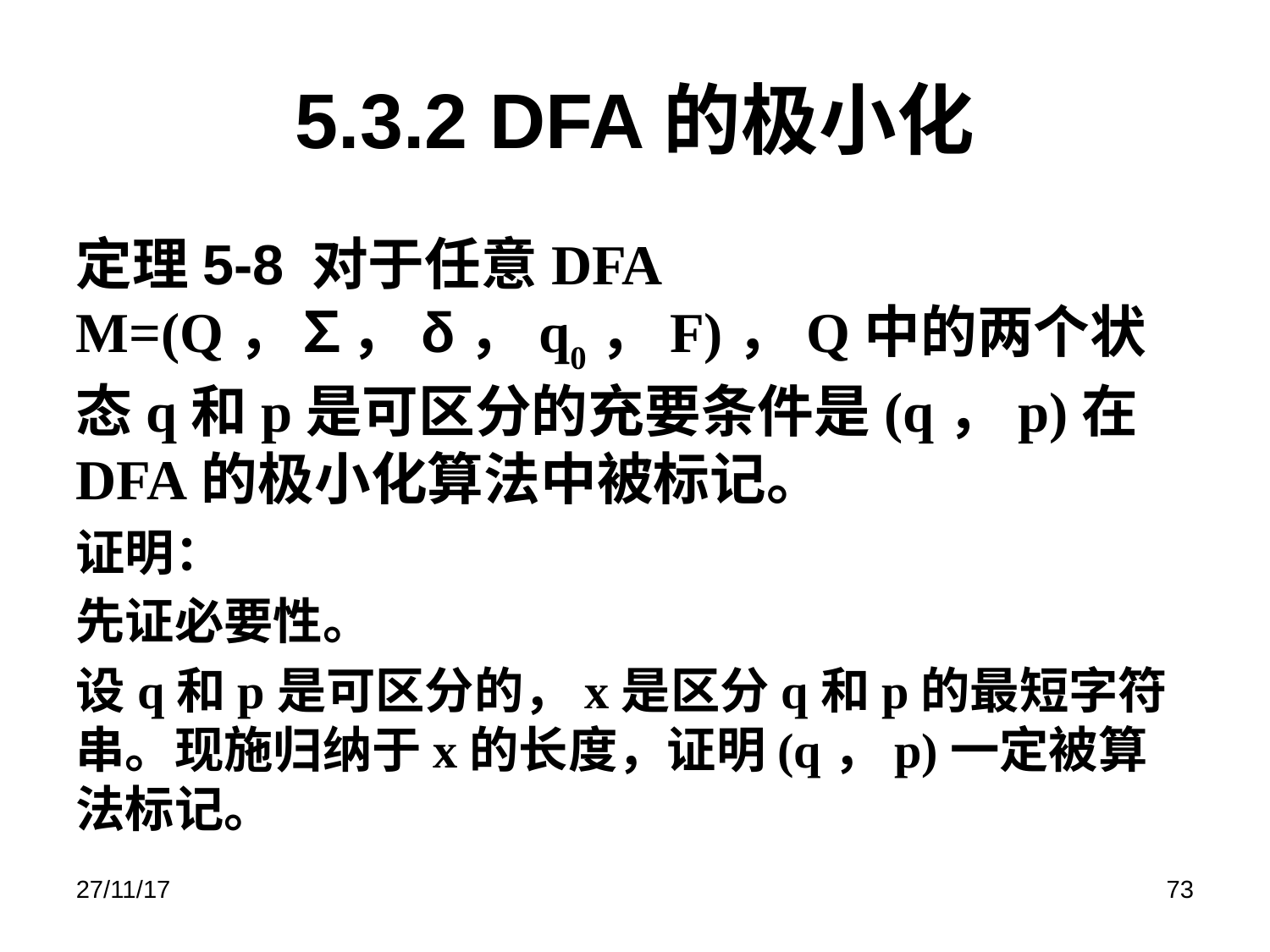

# 5.3.2 DFA的极小化
定理5-8 对于任意DFA M=(Q，∑，δ，q0，F)，Q中的两个状态q和p是可区分的充要条件是(q，p)在DFA的极小化算法中被标记。
证明：
先证必要性。
设q和p是可区分的，x是区分q和p的最短字符串。现施归纳于x的长度，证明(q，p)一定被算法标记。
27/11/17
73